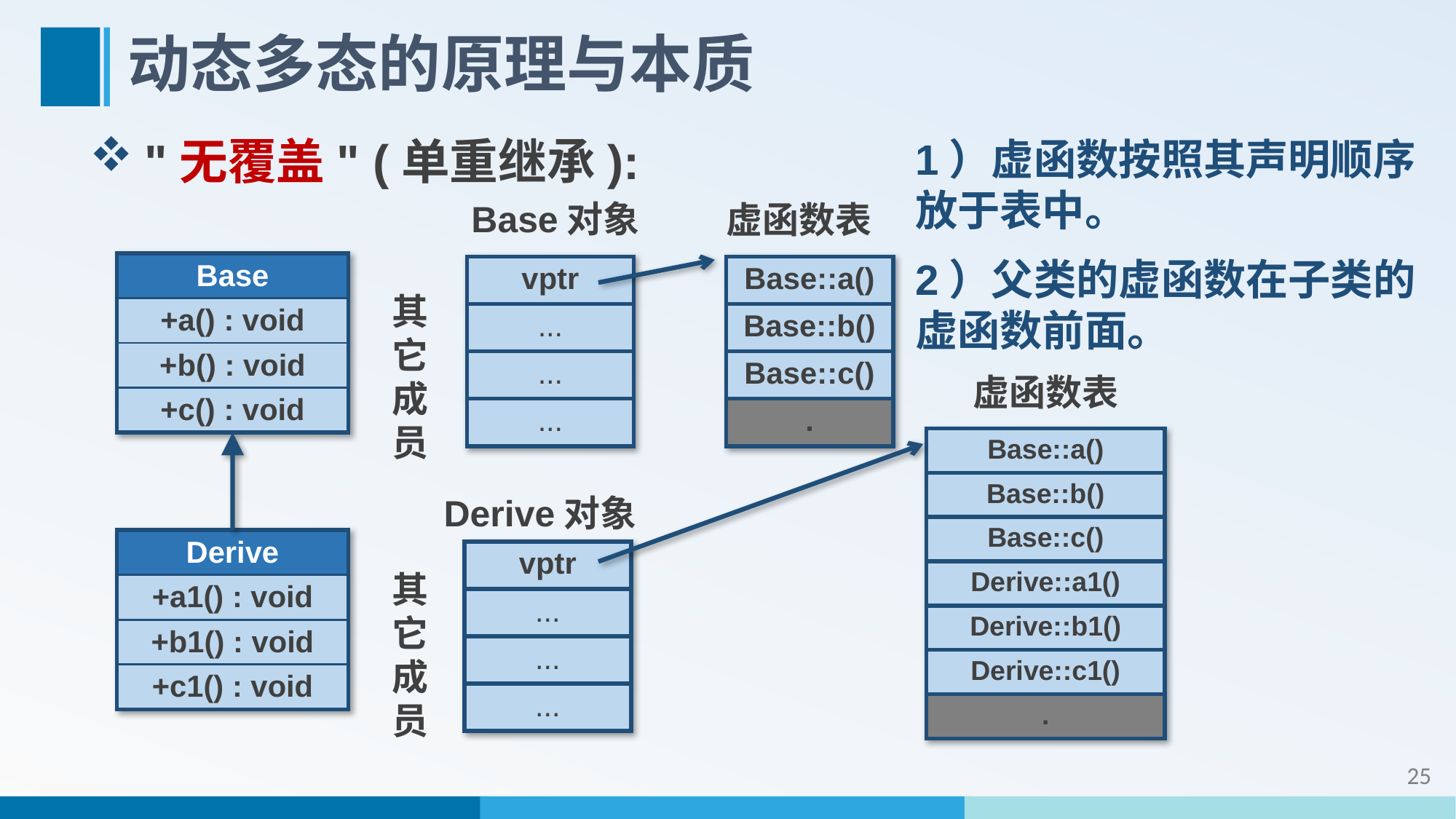

# 动态多态的原理与本质
"无覆盖" (单重继承):
1）虚函数按照其声明顺序放于表中。
2）父类的虚函数在子类的虚函数前面。
Base对象
虚函数表
| Base |
| --- |
| +a() : void |
| +b() : void |
| +c() : void |
| vptr |
| --- |
| ... |
| ... |
| ... |
| Base::a() |
| --- |
| Base::b() |
| Base::c() |
| . |
其它成员
虚函数表
| Base::a() |
| --- |
| Base::b() |
| Base::c() |
| Derive::a1() |
| Derive::b1() |
| Derive::c1() |
| . |
Derive对象
| Derive |
| --- |
| +a1() : void |
| +b1() : void |
| +c1() : void |
| vptr |
| --- |
| ... |
| ... |
| ... |
其它成员